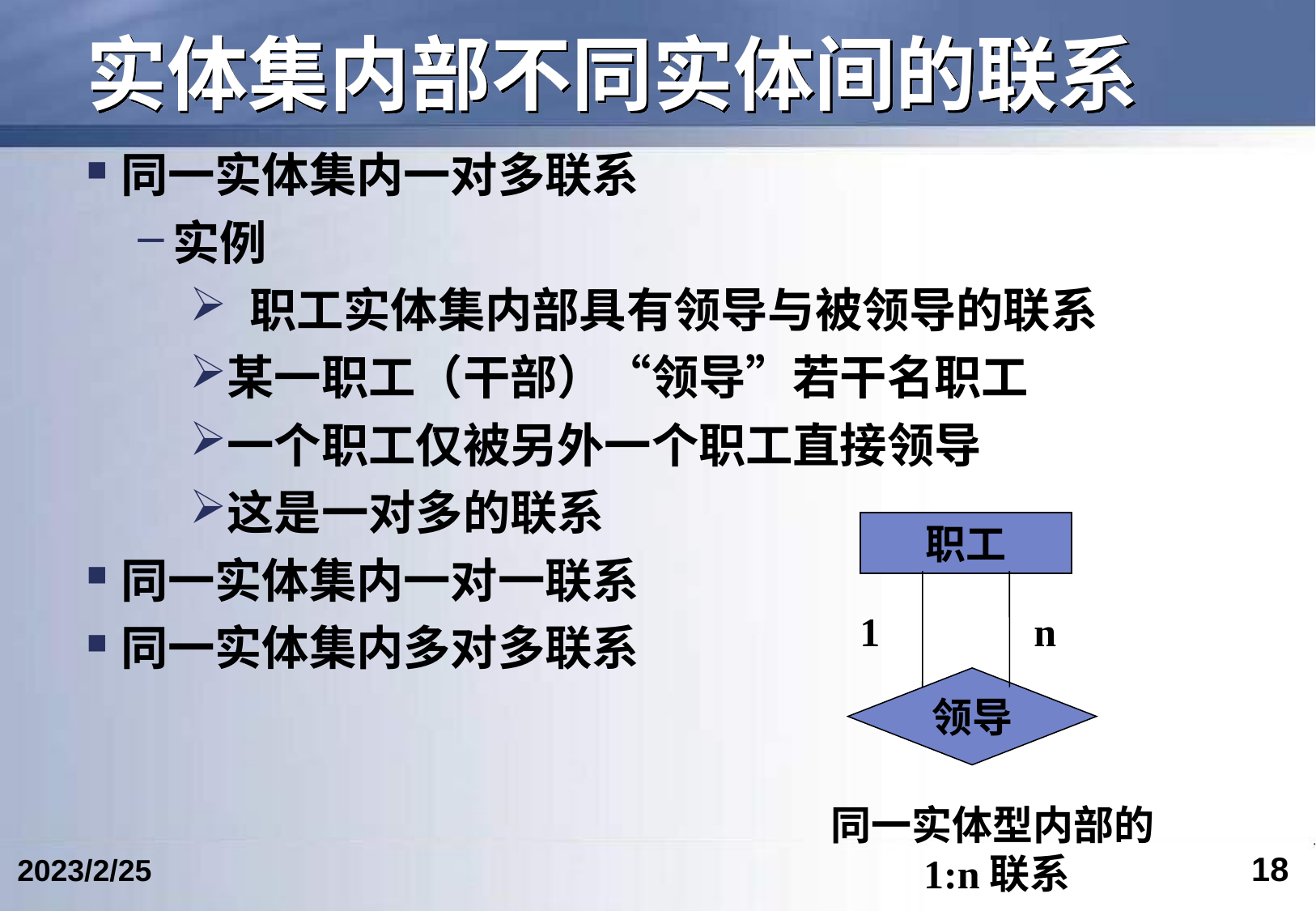

# 实体集内部不同实体间的联系
同一实体集内一对多联系
实例
 职工实体集内部具有领导与被领导的联系
某一职工（干部）“领导”若干名职工
一个职工仅被另外一个职工直接领导
这是一对多的联系
同一实体集内一对一联系
同一实体集内多对多联系
职工

1
n
领导
同一实体型内部的1:n联系
18
2023/2/25